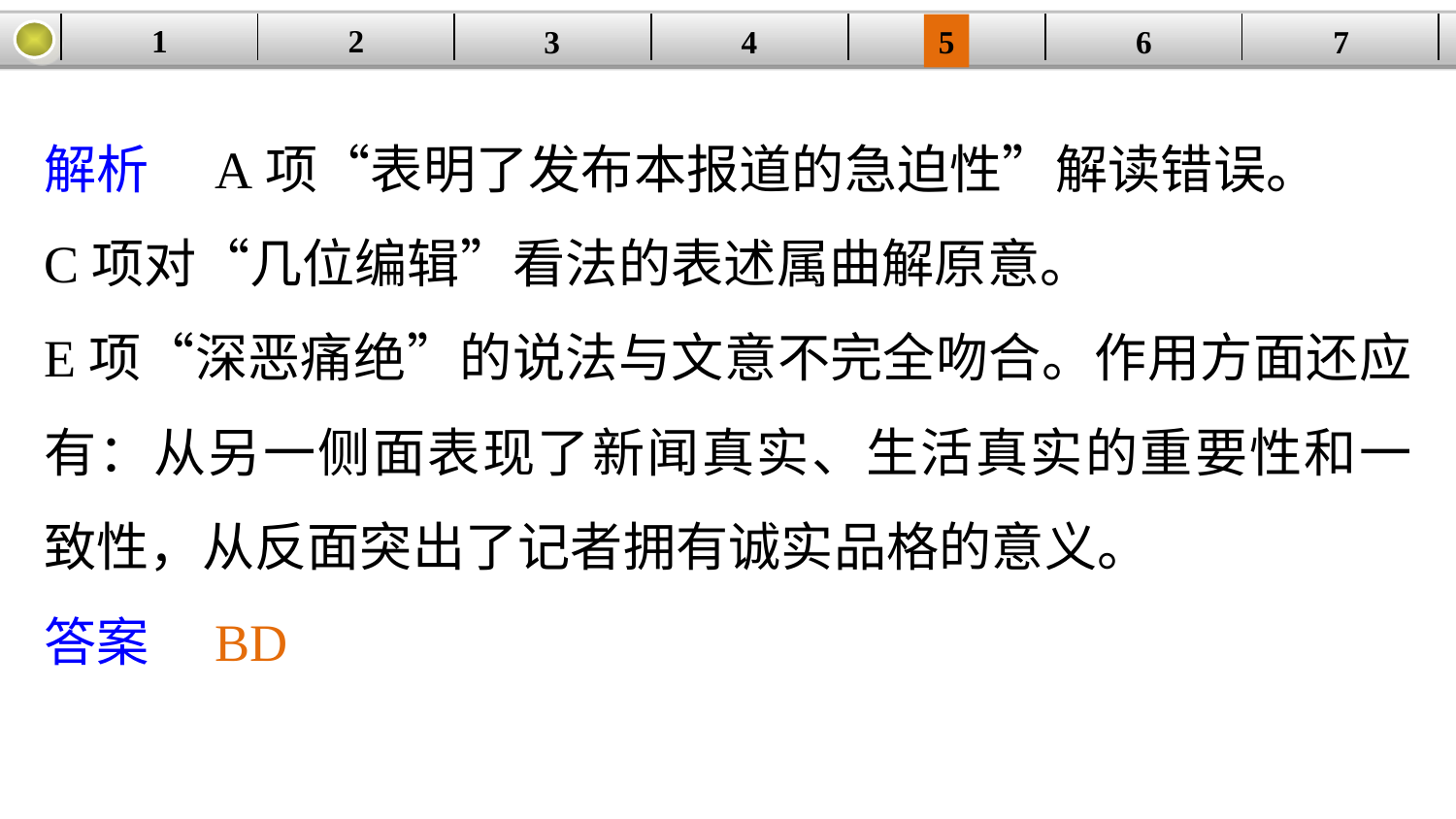

1
2
|  |  |  |  |  |  |  |
| --- | --- | --- | --- | --- | --- | --- |
3
4
5
6
7

解析　A项“表明了发布本报道的急迫性”解读错误。
C项对“几位编辑”看法的表述属曲解原意。
E项“深恶痛绝”的说法与文意不完全吻合。作用方面还应有：从另一侧面表现了新闻真实、生活真实的重要性和一致性，从反面突出了记者拥有诚实品格的意义。
答案　BD